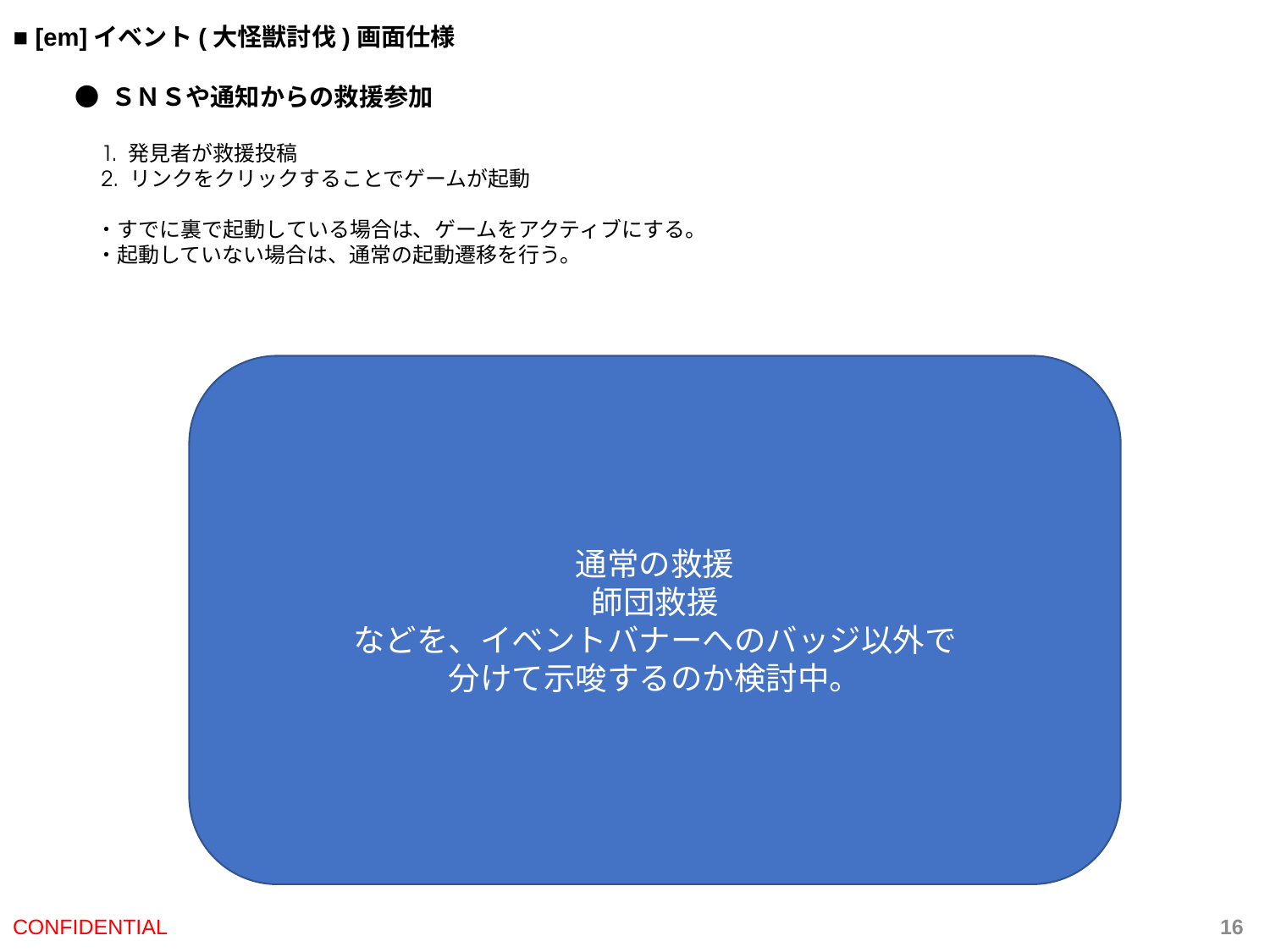

■ [em]イベント(大怪獣討伐)画面仕様
● ＳＮＳや通知からの救援参加

　1. 発見者が救援投稿
　2. リンクをクリックすることでゲームが起動

　・すでに裏で起動している場合は、ゲームをアクティブにする。
　・起動していない場合は、通常の起動遷移を行う。

通常の救援
師団救援
などを、イベントバナーへのバッジ以外で
分けて示唆するのか検討中。
CONFIDENTIAL
16